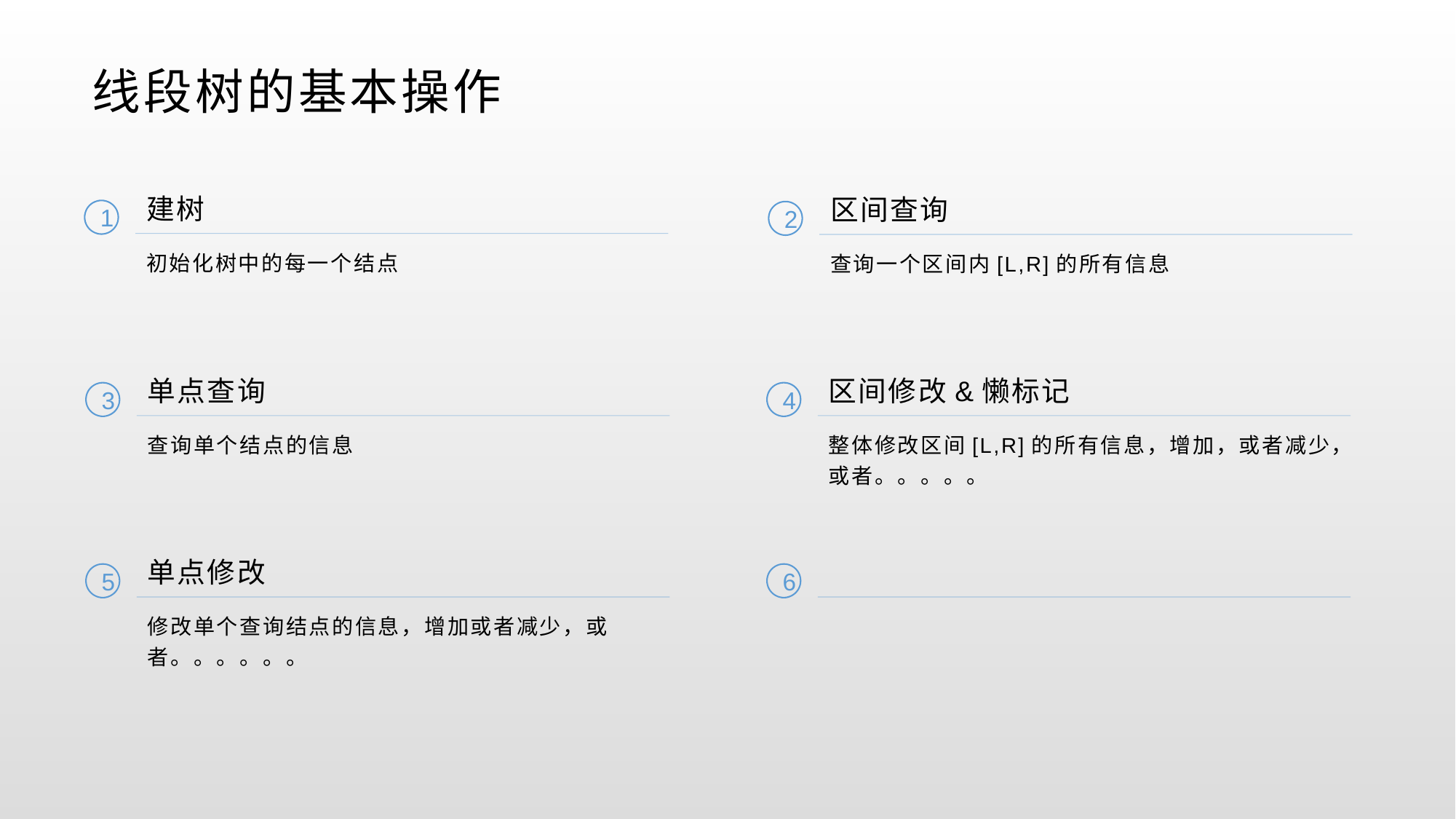

线段树的基本操作
建树
区间查询
1
2
初始化树中的每一个结点
查询一个区间内[L,R]的所有信息
单点查询
区间修改&懒标记
3
4
查询单个结点的信息
整体修改区间[L,R]的所有信息，增加，或者减少，或者。。。。。
单点修改

5
6
修改单个查询结点的信息，增加或者减少，或者。。。。。。